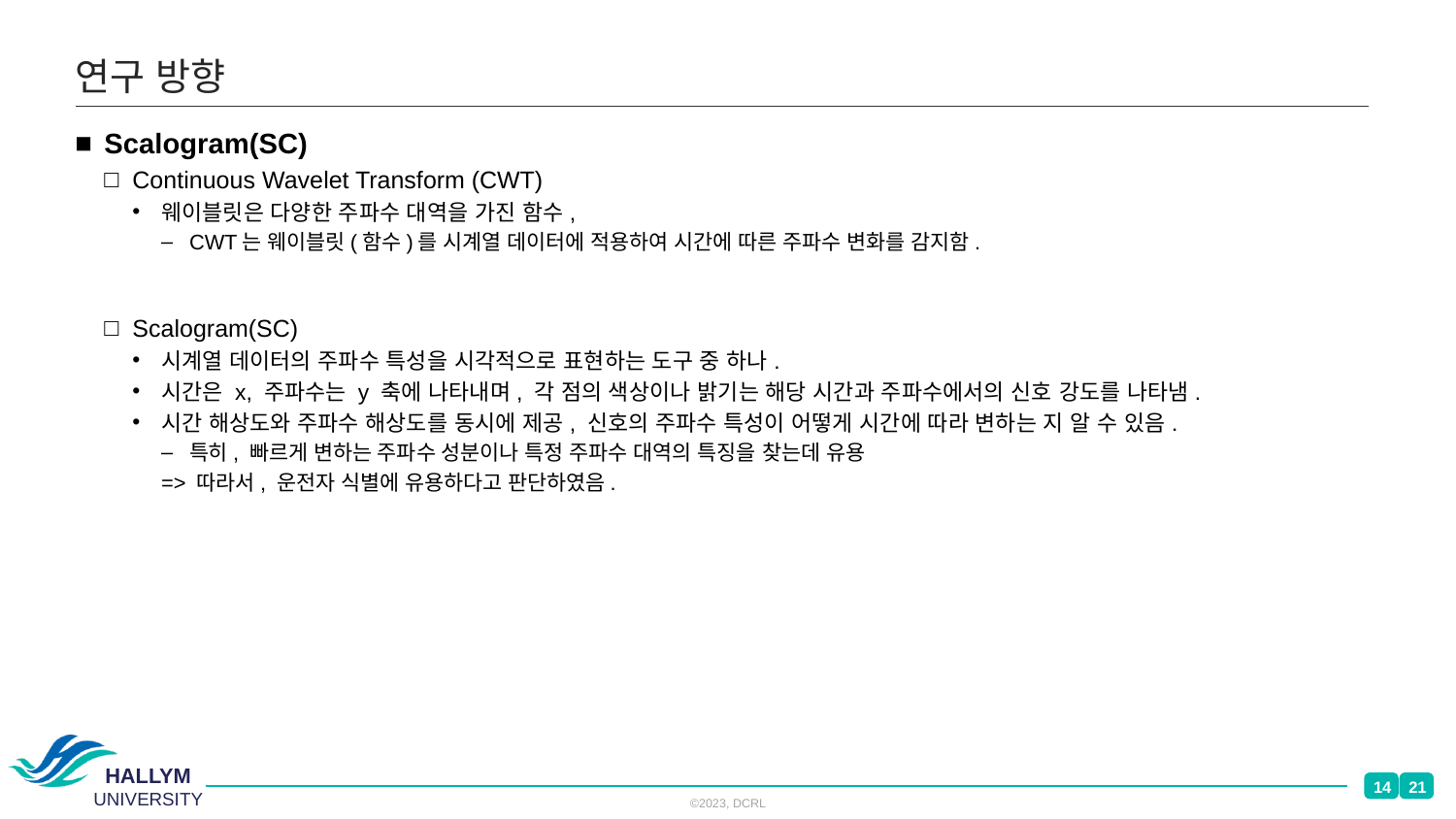

# 연구 방향
Scalogram(SC)
Continuous Wavelet Transform (CWT)
웨이블릿은 다양한 주파수 대역을 가진 함수,
CWT는 웨이블릿(함수)를 시계열 데이터에 적용하여 시간에 따른 주파수 변화를 감지함.

Scalogram(SC)
시계열 데이터의 주파수 특성을 시각적으로 표현하는 도구 중 하나.
시간은 x, 주파수는 y 축에 나타내며, 각 점의 색상이나 밝기는 해당 시간과 주파수에서의 신호 강도를 나타냄.
시간 해상도와 주파수 해상도를 동시에 제공, 신호의 주파수 특성이 어떻게 시간에 따라 변하는 지 알 수 있음.
특히, 빠르게 변하는 주파수 성분이나 특정 주파수 대역의 특징을 찾는데 유용
=> 따라서, 운전자 식별에 유용하다고 판단하였음.